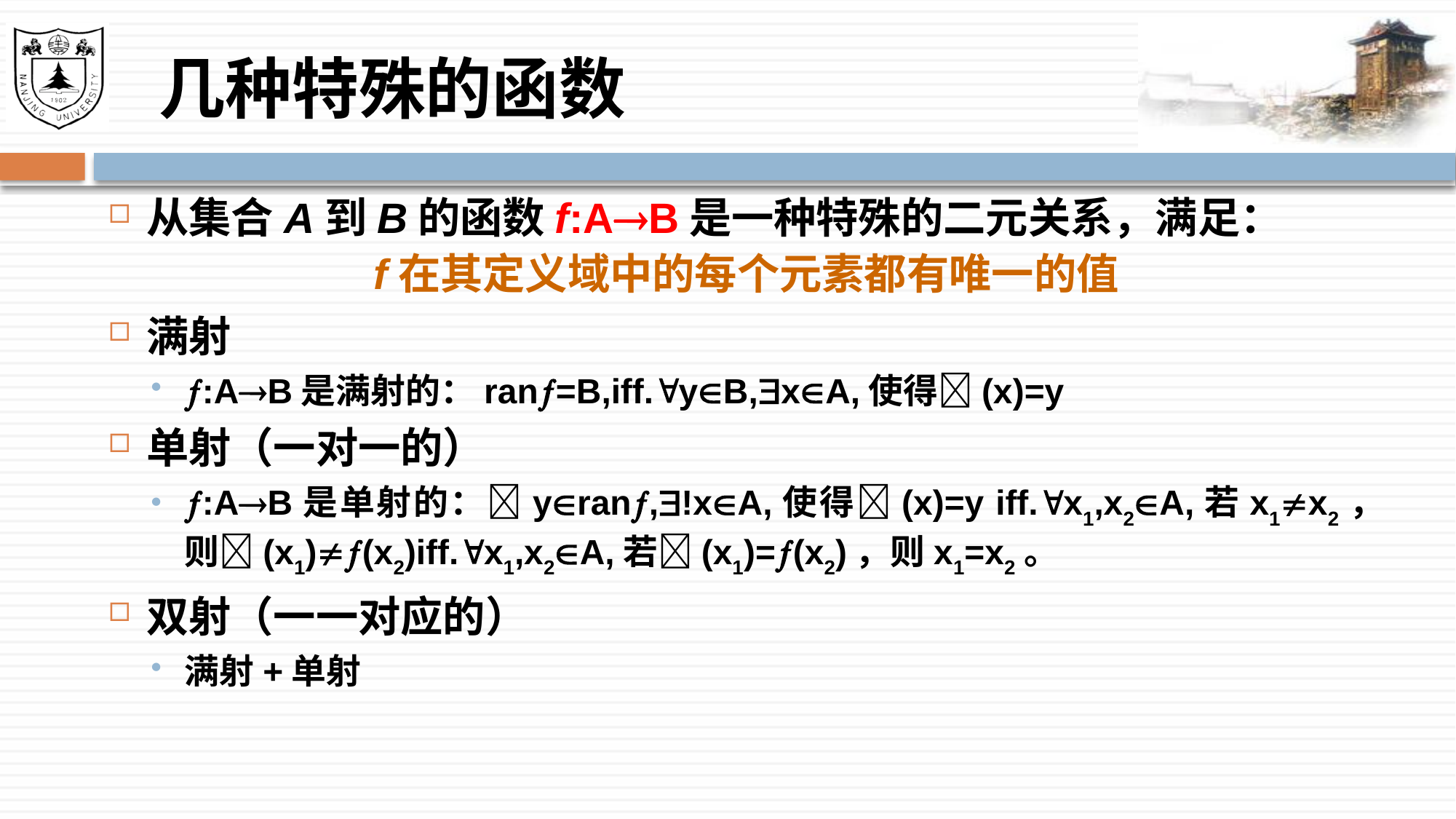

# 几种特殊的函数
从集合A到B的函数f:A→B是一种特殊的二元关系，满足：
f在其定义域中的每个元素都有唯一的值
满射
ƒ:A→B是满射的：ranƒ=B,iff.∀y∈B,∃x∈A,使得ƒ(x)=y
单射（一对一的）
ƒ:A→B是单射的：∀y∈ranƒ,∃!x∈A,使得ƒ(x)=y iff.∀x1,x2∈A,若x1≠x2，则ƒ(x1)≠ƒ(x2)iff.∀x1,x2∈A,若ƒ(x1)=ƒ(x2)，则x1=x2。
双射（一一对应的）
满射+单射